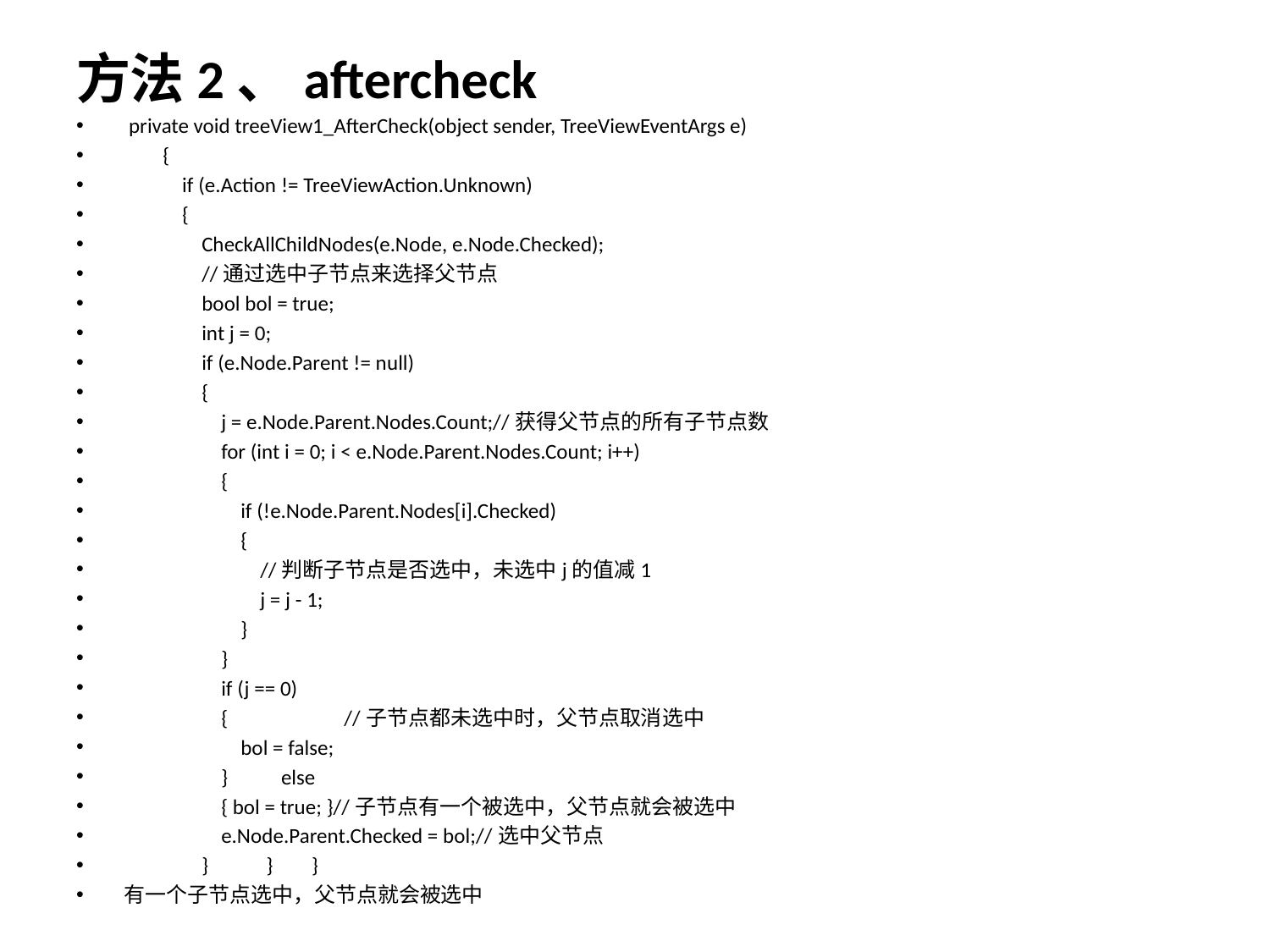

# 方法2、aftercheck
 private void treeView1_AfterCheck(object sender, TreeViewEventArgs e)
        {
            if (e.Action != TreeViewAction.Unknown)
            {
                CheckAllChildNodes(e.Node, e.Node.Checked);
                //通过选中子节点来选择父节点
                bool bol = true;
                int j = 0;
                if (e.Node.Parent != null)
                {
                    j = e.Node.Parent.Nodes.Count;//获得父节点的所有子节点数
                    for (int i = 0; i < e.Node.Parent.Nodes.Count; i++)
                    {
                        if (!e.Node.Parent.Nodes[i].Checked)
                        {
                            //判断子节点是否选中，未选中j的值减1
                            j = j - 1;
                        }
                    }
                    if (j == 0)
                    {                        //子节点都未选中时，父节点取消选中
                        bol = false;
                    }           else
                    { bol = true; }//子节点有一个被选中，父节点就会被选中
                    e.Node.Parent.Checked = bol;//选中父节点
                }            }        }
有一个子节点选中，父节点就会被选中